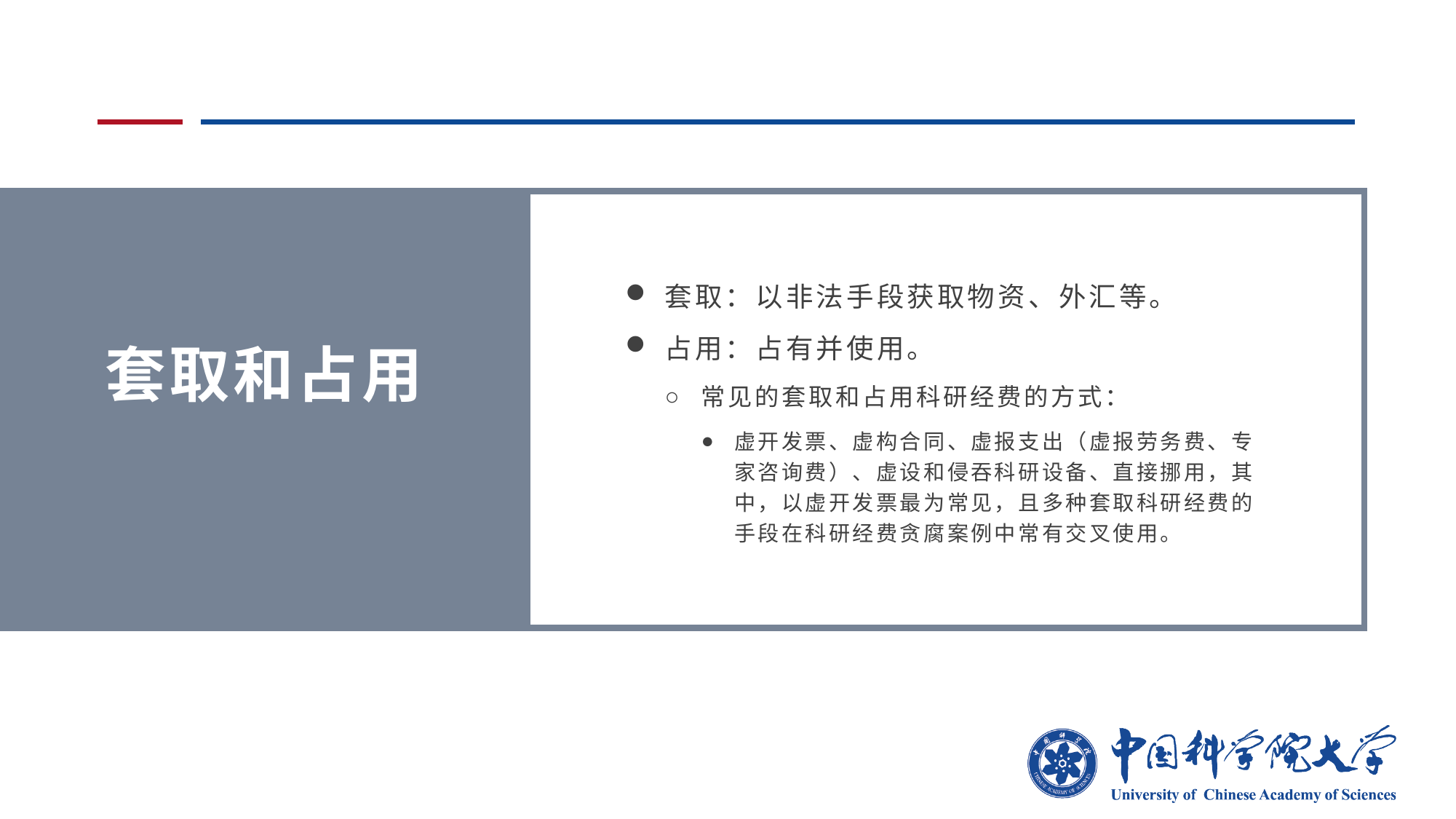

套取和占用
套取：以非法手段获取物资、外汇等。
占用：占有并使用。
常见的套取和占用科研经费的方式：
虚开发票、虚构合同、虚报支出（虚报劳务费、专家咨询费）、虚设和侵吞科研设备、直接挪用，其中，以虚开发票最为常见，且多种套取科研经费的手段在科研经费贪腐案例中常有交叉使用。